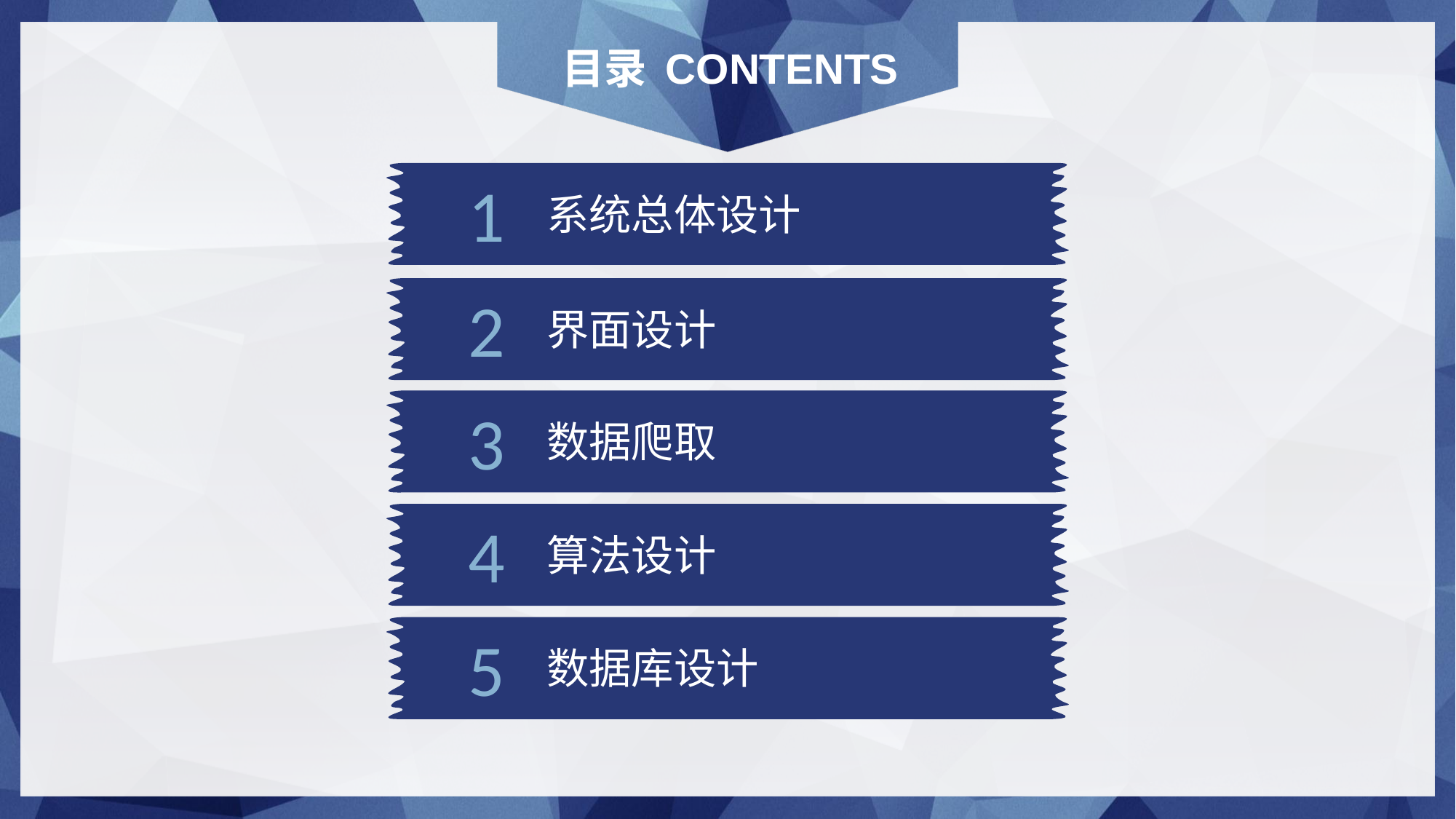

目录
CONTENTS

1
系统总体设计

2
界面设计

3
数据爬取

4
算法设计

5
数据库设计